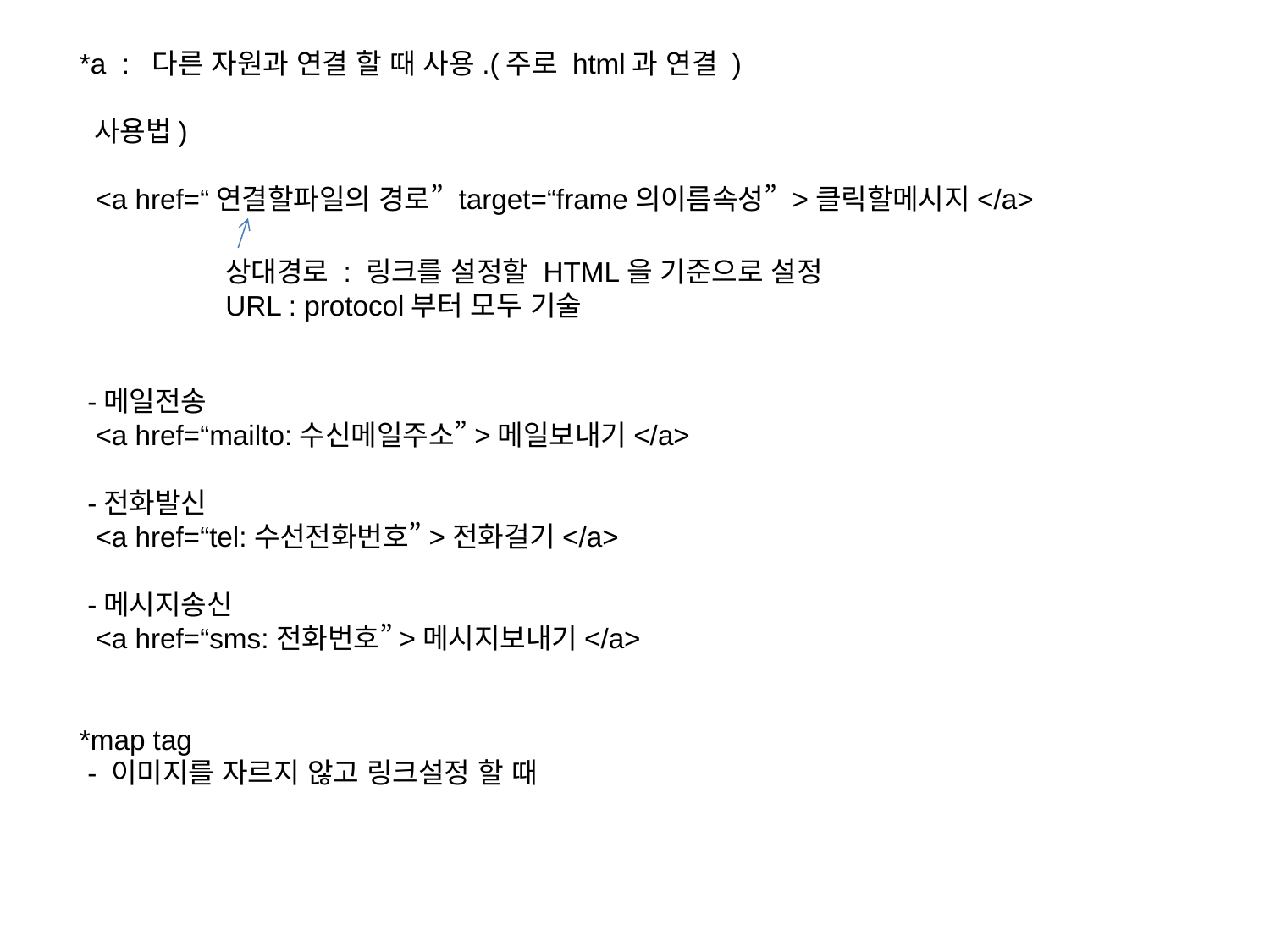

*a  :  다른 자원과 연결 할 때 사용.(주로 html과 연결 )

 사용법)

  <a href=“연결할파일의 경로” target=“frame의이름속성” >클릭할메시지</a>

 -메일전송
  <a href=“mailto:수신메일주소”>메일보내기</a>

 -전화발신
  <a href=“tel:수선전화번호”>전화걸기</a>

 -메시지송신
  <a href=“sms:전화번호”>메시지보내기</a>

*map tag
 - 이미지를 자르지 않고 링크설정 할 때

상대경로 : 링크를 설정할 HTML을 기준으로 설정
URL : protocol부터 모두 기술